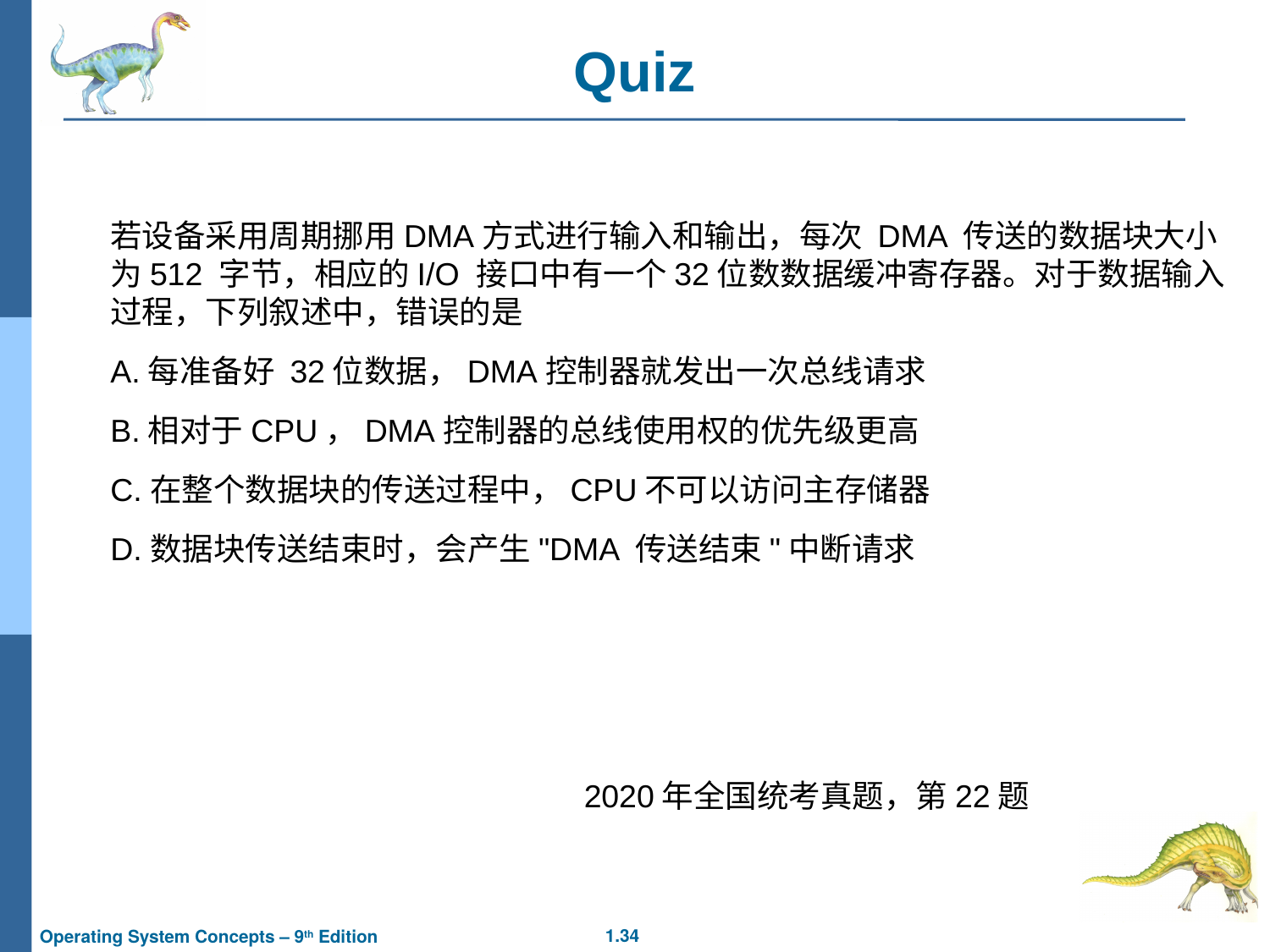

Quiz
若设备采用周期挪用DMA方式进行输入和输出，每次 DMA 传送的数据块大小为512 字节，相应的I/O 接口中有一个32位数数据缓冲寄存器。对于数据输入过程，下列叙述中，错误的是
A.每准备好 32位数据，DMA控制器就发出一次总线请求
B.相对于CPU，DMA控制器的总线使用权的优先级更高
C.在整个数据块的传送过程中，CPU不可以访问主存储器
D.数据块传送结束时，会产生"DMA 传送结束"中断请求
2020年全国统考真题，第22题